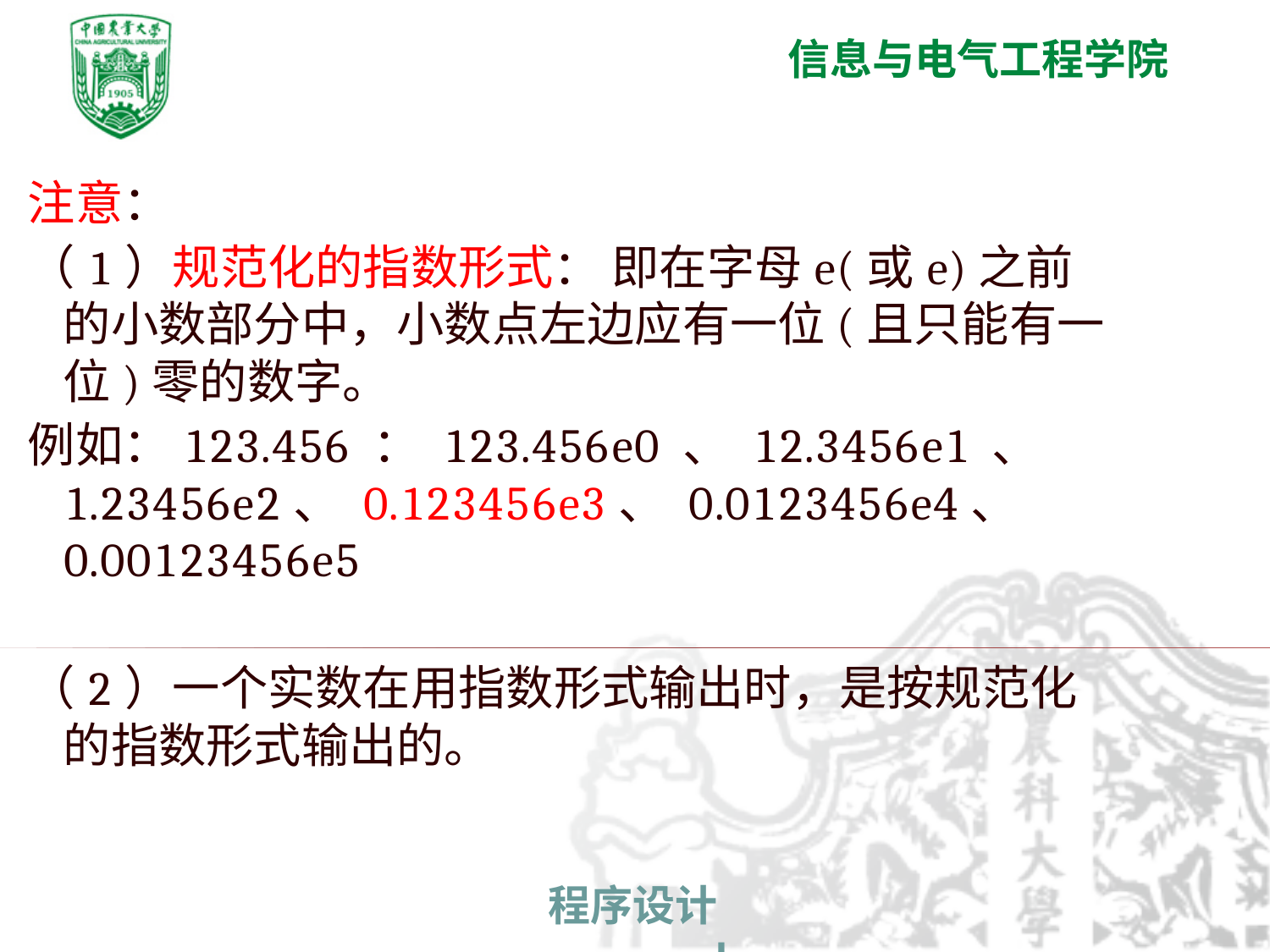

注意：
（1）规范化的指数形式： 即在字母e(或e)之前的小数部分中，小数点左边应有一位(且只能有一位)零的数字。
例如：123.456 ： 123.456e0 、 12.3456e1 、 1.23456e2、 0.123456e3、 0.0123456e4、 0.00123456e5

（2）一个实数在用指数形式输出时，是按规范化的指数形式输出的。